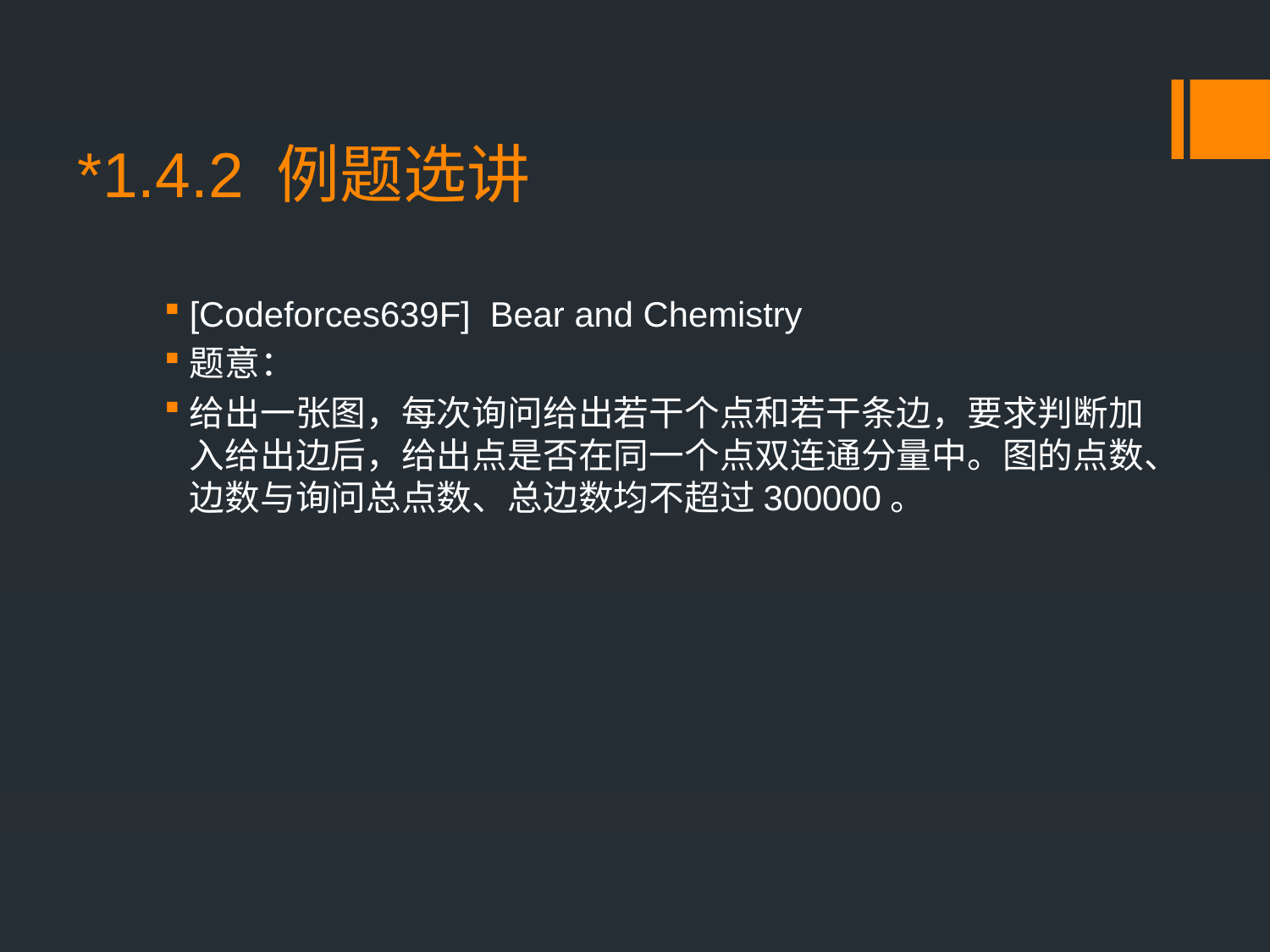

# *1.4.2 例题选讲

[Codeforces639F]  Bear and Chemistry
题意：
给出一张图，每次询问给出若干个点和若干条边，要求判断加入给出边后，给出点是否在同一个点双连通分量中。图的点数、边数与询问总点数、总边数均不超过300000。